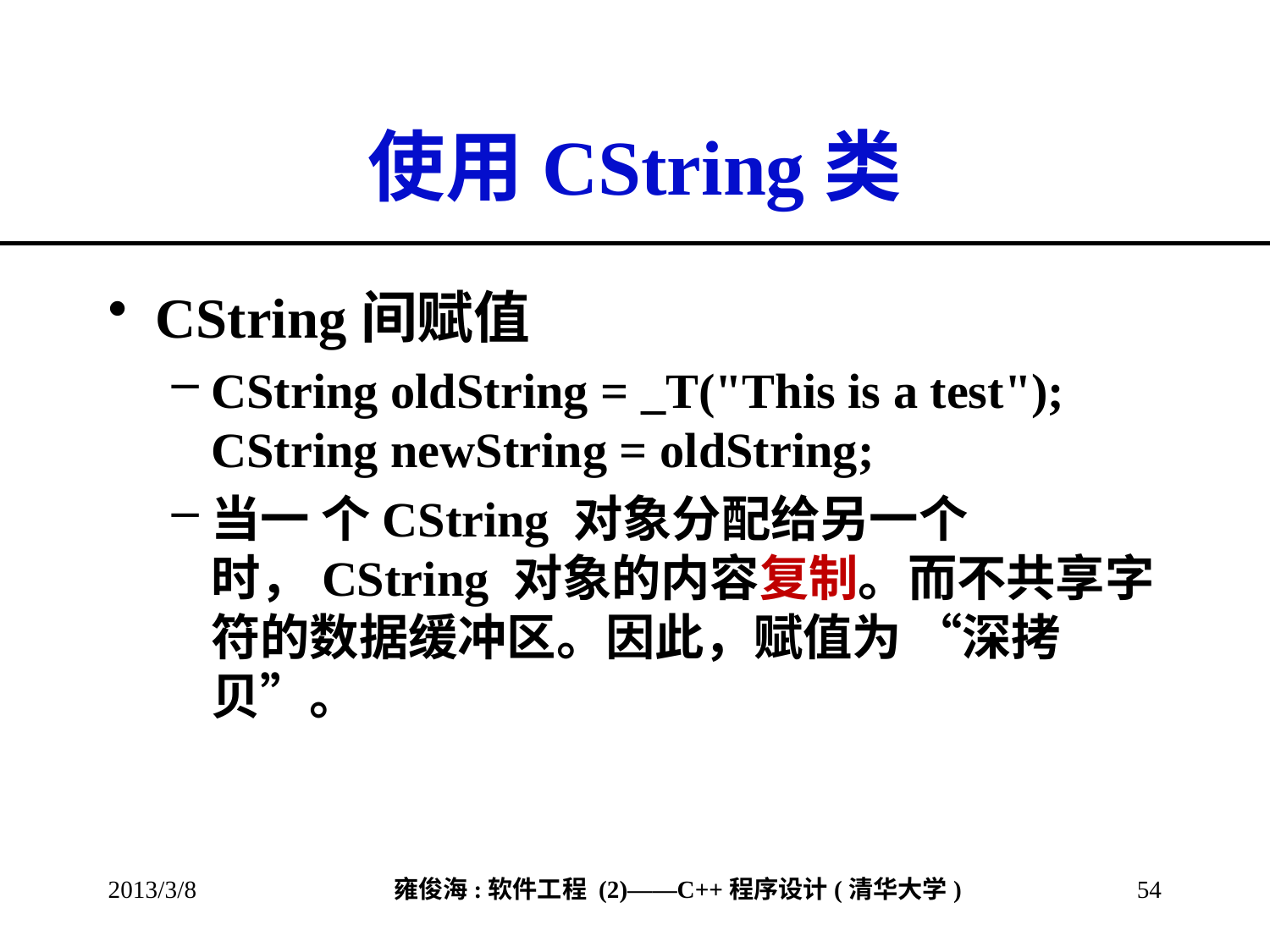

# 使用CString类
CString间赋值
CString oldString = _T("This is a test");
CString newString = oldString;
当一 个CString 对象分配给另一个时，CString 对象的内容复制。而不共享字符的数据缓冲区。因此，赋值为 “深拷贝”。
2013/3/8
54